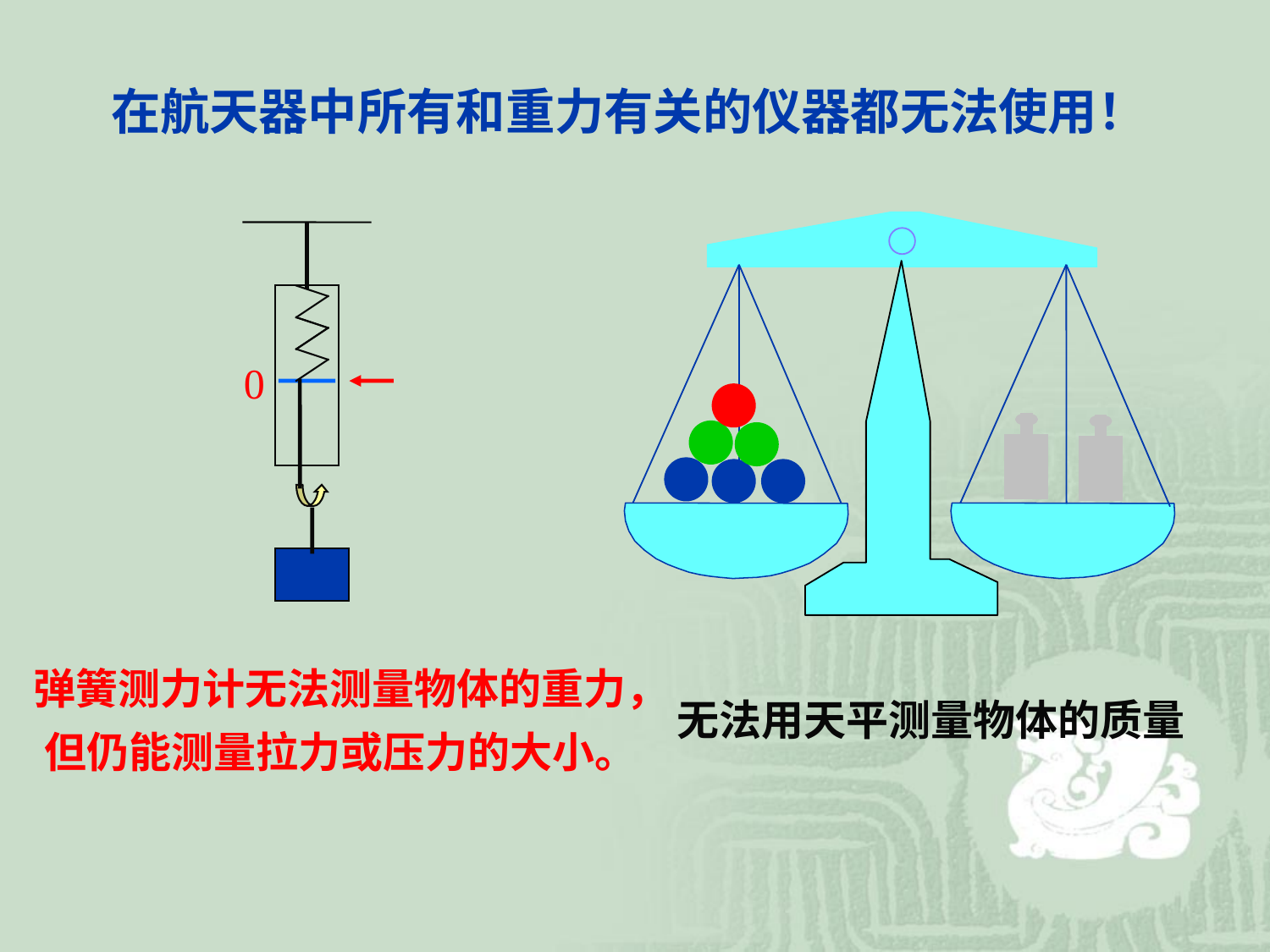

在航天器中所有和重力有关的仪器都无法使用！

0

弹簧测力计无法测量物体的重力，
无法用天平测量物体的质量
但仍能测量拉力或压力的大小。